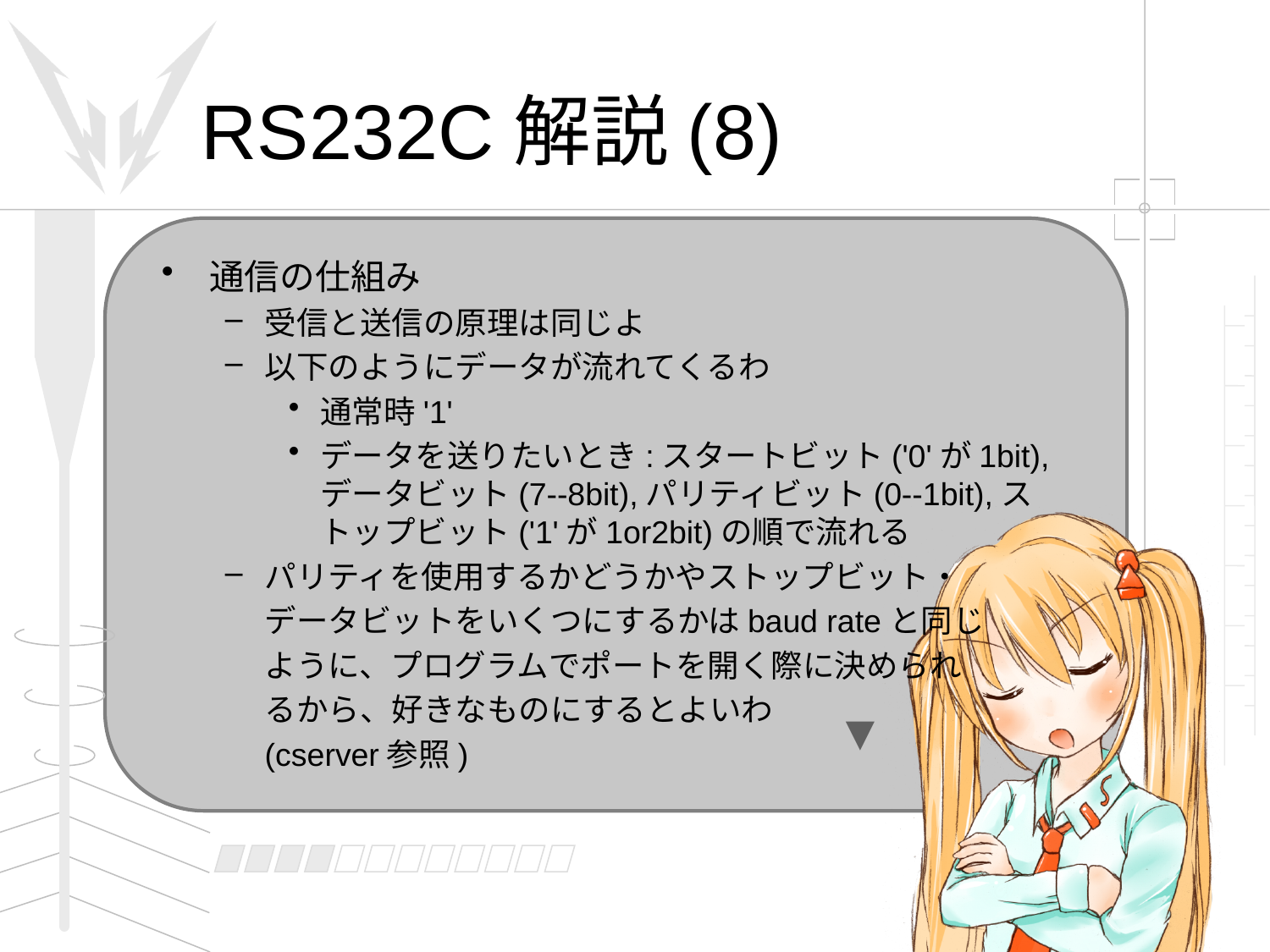

# RS232C解説(8)
通信の仕組み
受信と送信の原理は同じよ
以下のようにデータが流れてくるわ
通常時'1'
データを送りたいとき:スタートビット('0'が1bit),データビット(7--8bit),パリティビット(0--1bit),ストップビット('1'が1or2bit)の順で流れる
パリティを使用するかどうかやストップビット・
	データビットをいくつにするかはbaud rateと同じ
	ように、プログラムでポートを開く際に決められ
	るから、好きなものにするとよいわ
	(cserver参照)